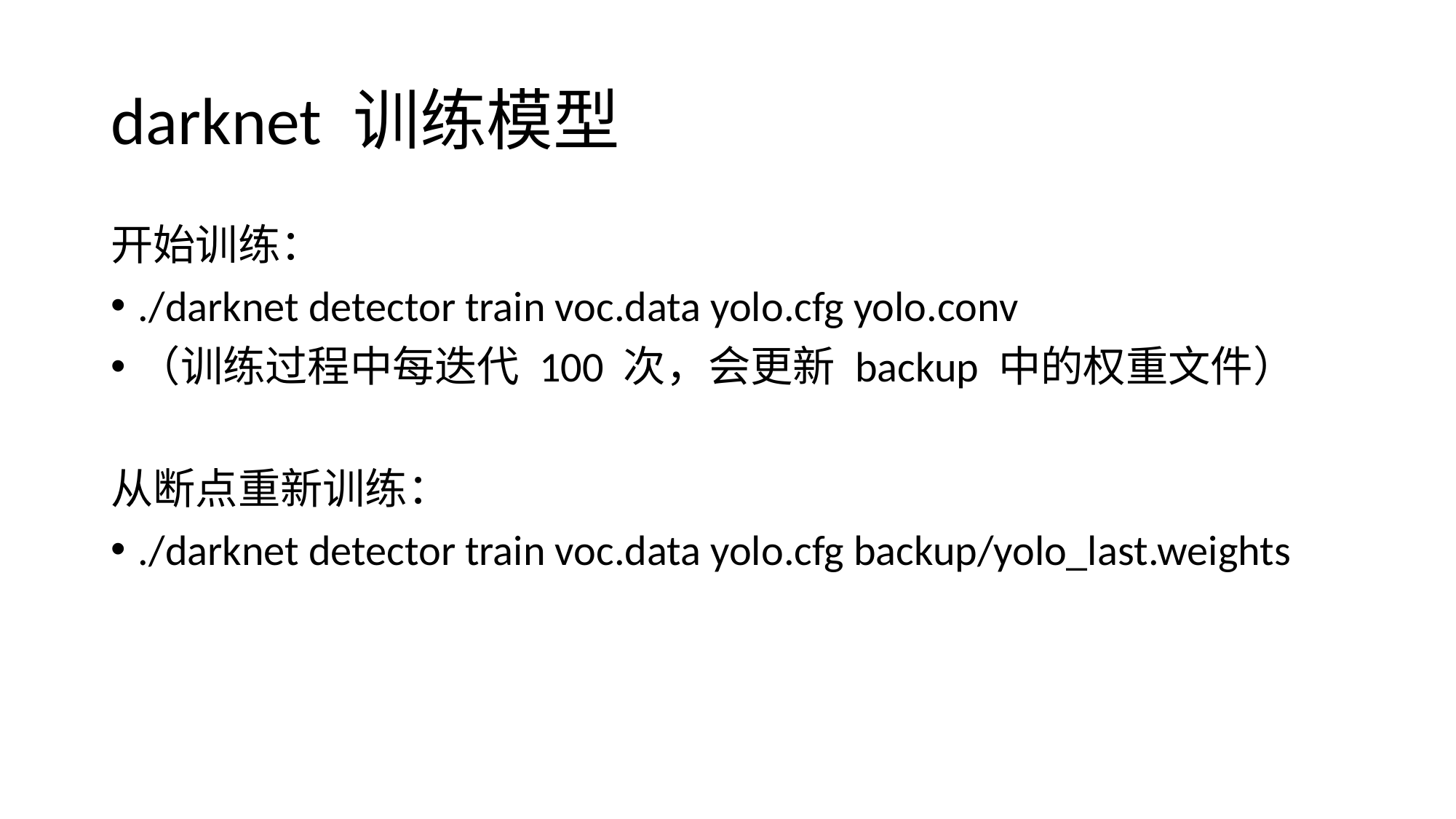

# darknet 训练模型
开始训练：
./darknet detector train voc.data yolo.cfg yolo.conv
（训练过程中每迭代 100 次，会更新 backup 中的权重文件）

从断点重新训练：
./darknet detector train voc.data yolo.cfg backup/yolo_last.weights